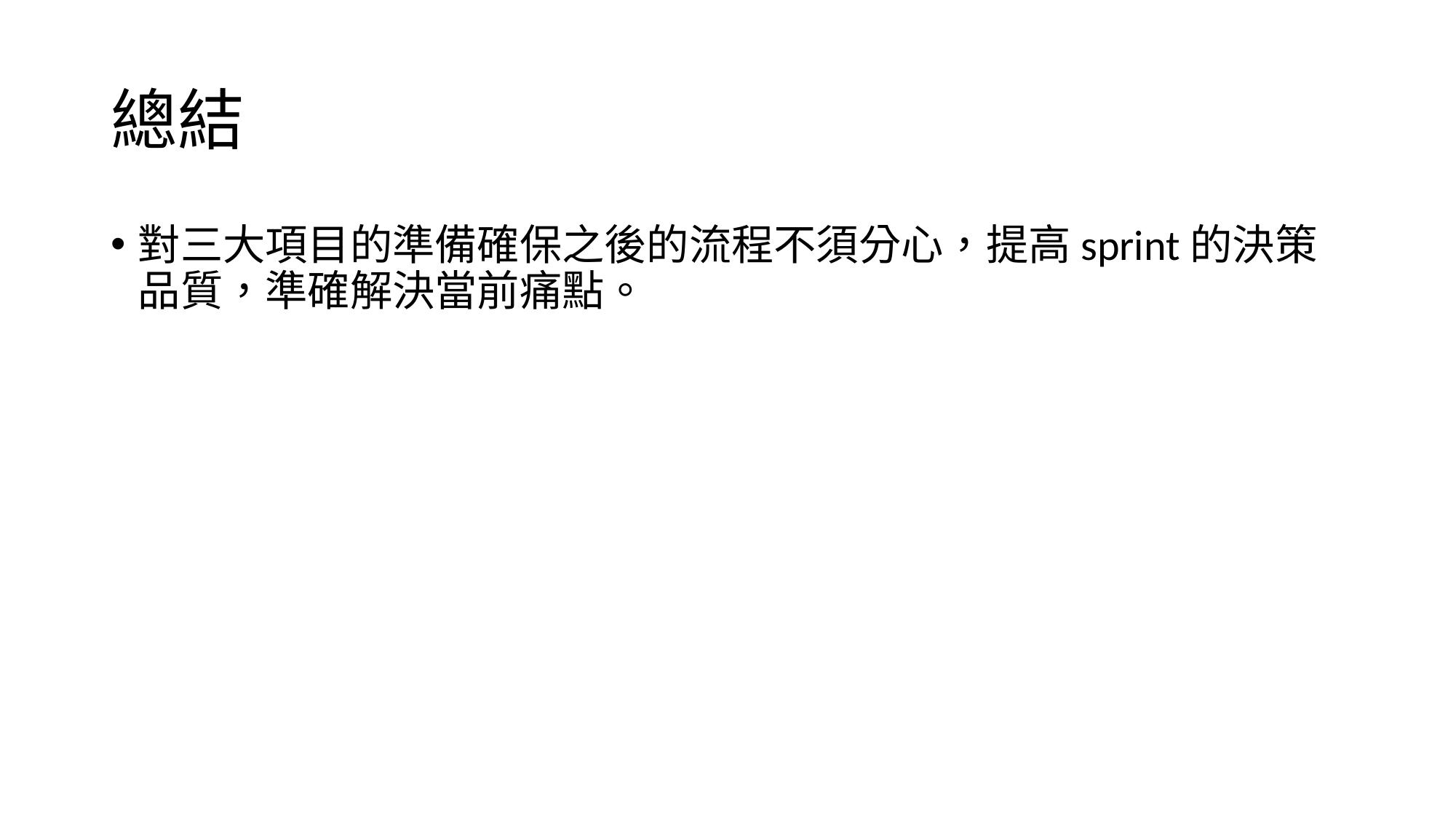

# 總結
對三大項目的準備確保之後的流程不須分心，提高sprint的決策品質，準確解決當前痛點。